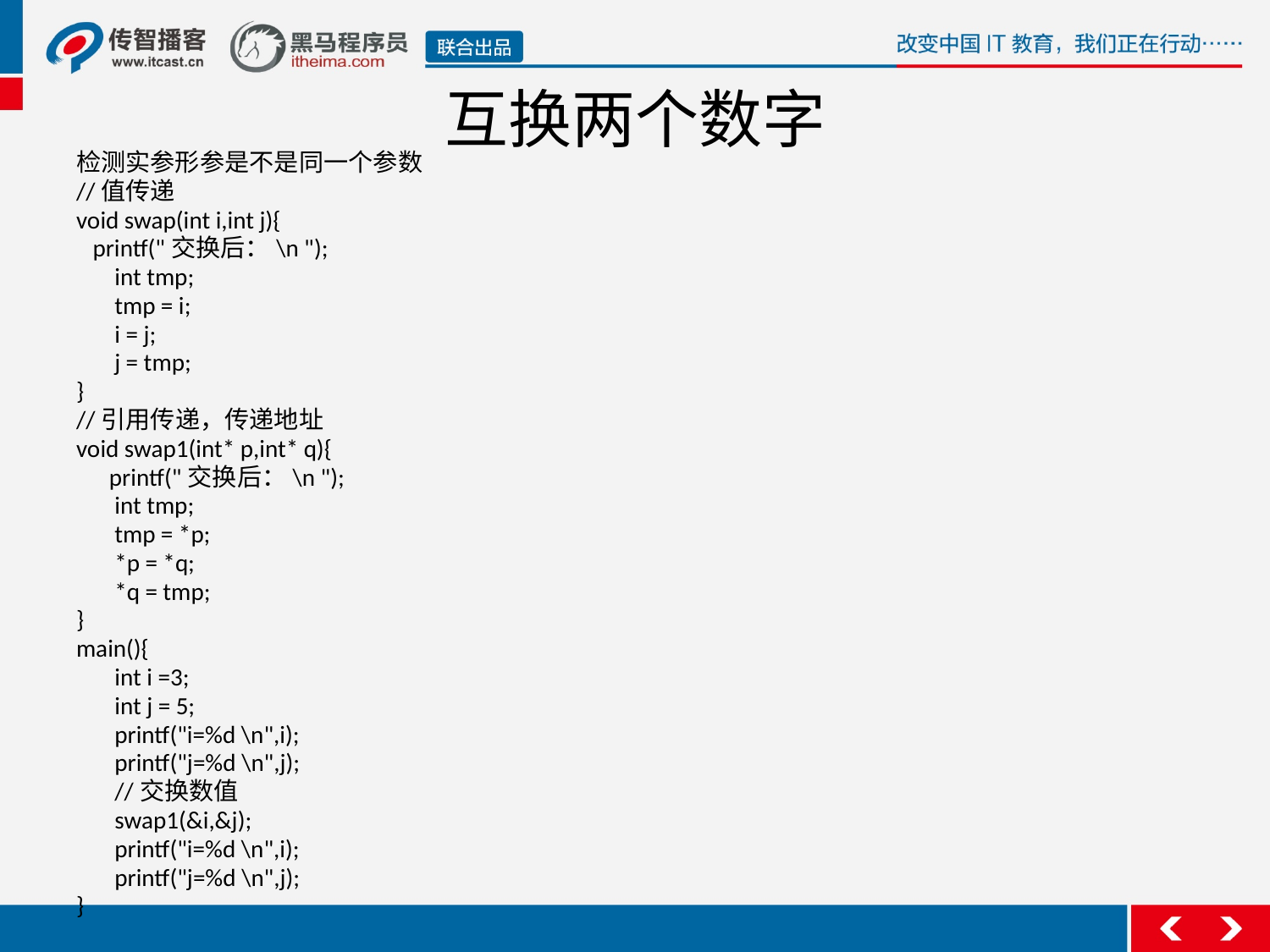

互换两个数字
检测实参形参是不是同一个参数
//值传递
void swap(int i,int j){
   printf("交换后：\n ");
       int tmp;
       tmp = i;
       i = j;
       j = tmp;
}
//引用传递，传递地址
void swap1(int* p,int* q){
      printf("交换后：\n ");
       int tmp;
       tmp = *p;
       *p = *q;
       *q = tmp;
}
main(){
       int i =3;
       int j = 5;
       printf("i=%d \n",i);
       printf("j=%d \n",j);
       //交换数值
       swap1(&i,&j);
       printf("i=%d \n",i);
       printf("j=%d \n",j);
}